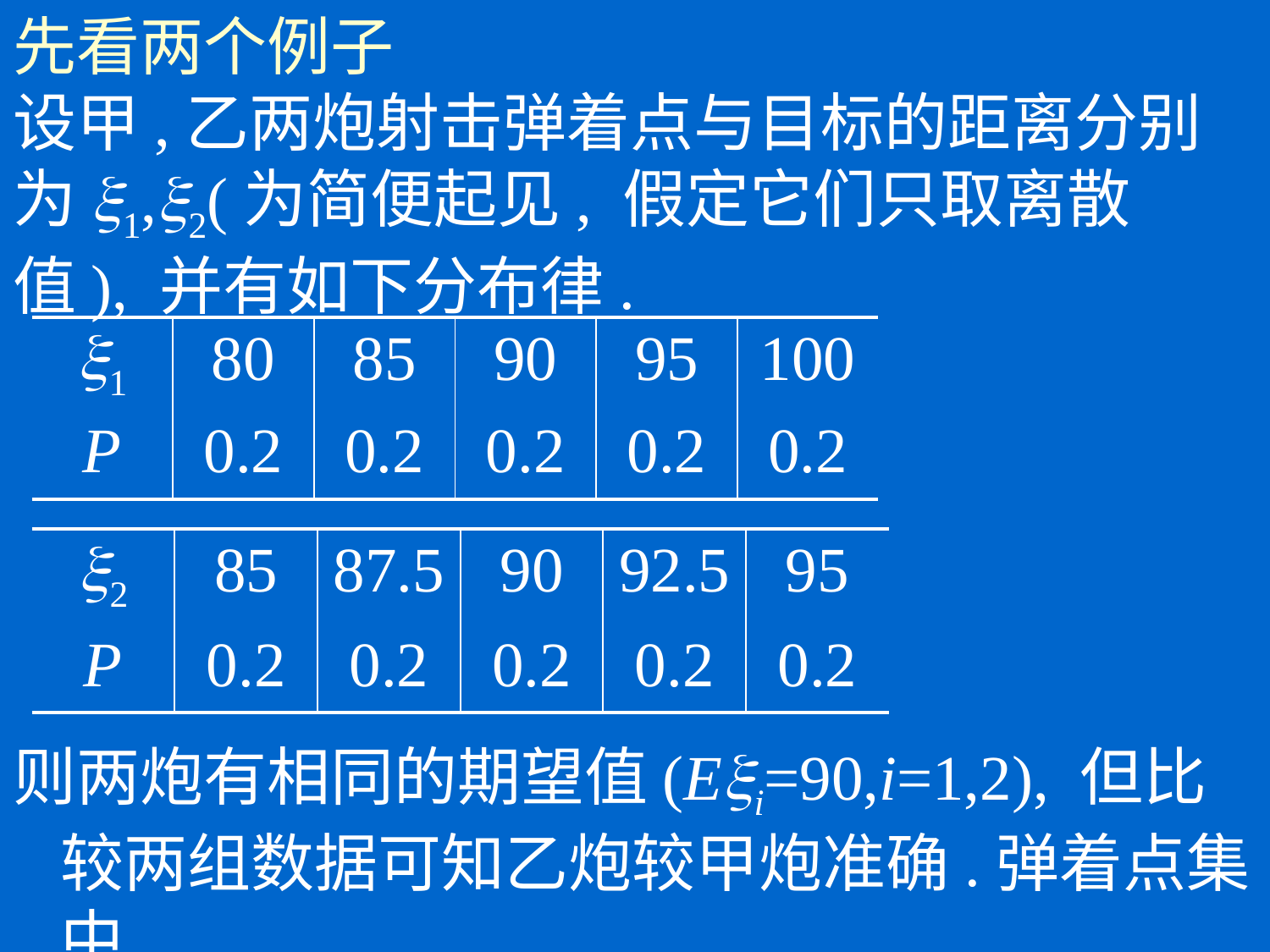

# 先看两个例子 设甲,乙两炮射击弹着点与目标的距离分别为ξ1,ξ2(为简便起见, 假定它们只取离散值), 并有如下分布律.
| ξ1 | 80 | 85 | 90 | 95 | 100 |
| --- | --- | --- | --- | --- | --- |
| P | 0.2 | 0.2 | 0.2 | 0.2 | 0.2 |
| ξ2 | 85 | 87.5 | 90 | 92.5 | 95 |
| --- | --- | --- | --- | --- | --- |
| P | 0.2 | 0.2 | 0.2 | 0.2 | 0.2 |
则两炮有相同的期望值(Eξi=90,i=1,2), 但比较两组数据可知乙炮较甲炮准确.弹着点集中.